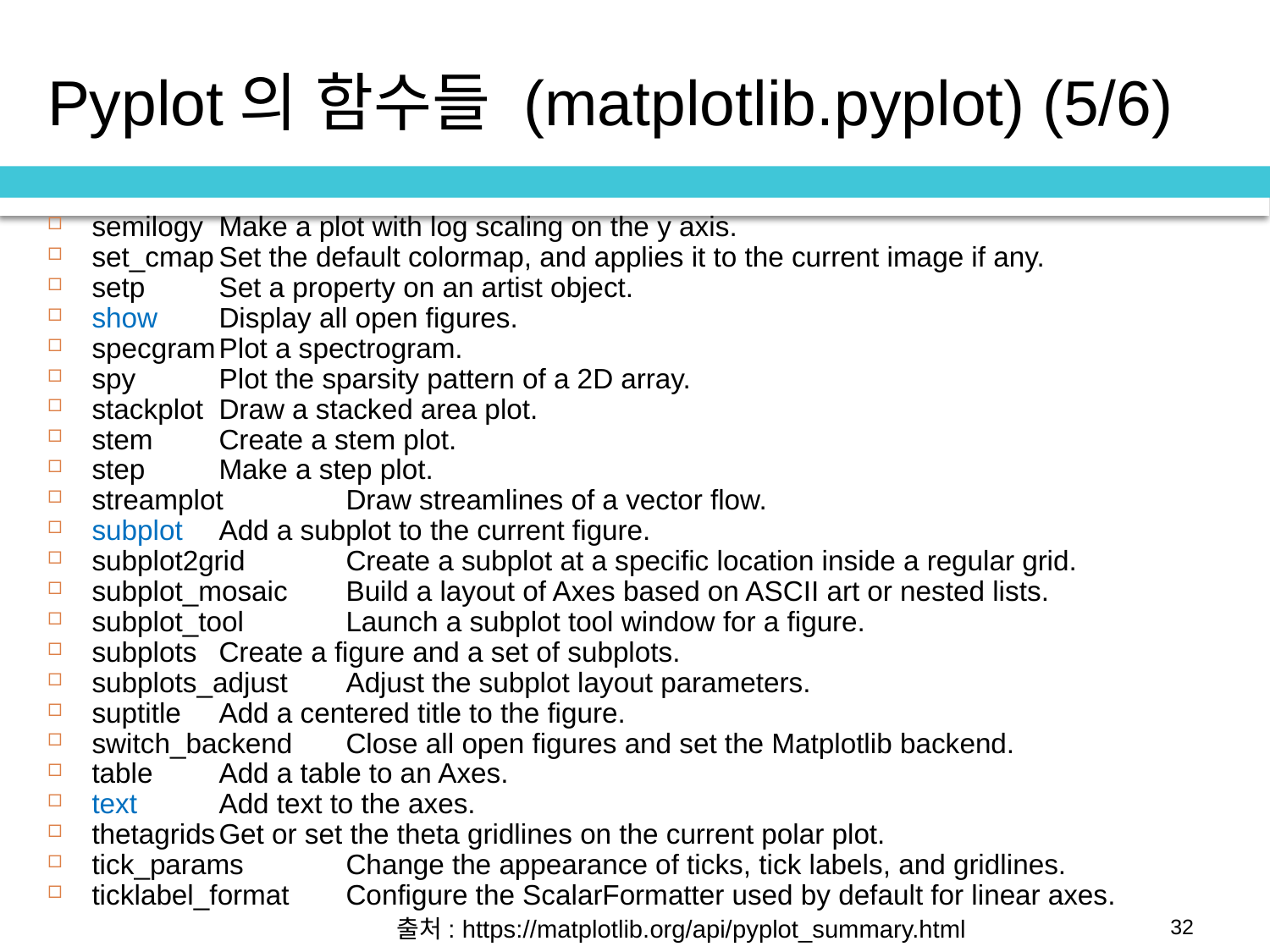

# Pyplot의 함수들 (matplotlib.pyplot) (5/6)
semilogy	Make a plot with log scaling on the y axis.
set_cmap	Set the default colormap, and applies it to the current image if any.
setp	Set a property on an artist object.
show	Display all open figures.
specgram	Plot a spectrogram.
spy	Plot the sparsity pattern of a 2D array.
stackplot	Draw a stacked area plot.
stem	Create a stem plot.
step	Make a step plot.
streamplot	Draw streamlines of a vector flow.
subplot	Add a subplot to the current figure.
subplot2grid	Create a subplot at a specific location inside a regular grid.
subplot_mosaic	Build a layout of Axes based on ASCII art or nested lists.
subplot_tool	Launch a subplot tool window for a figure.
subplots	Create a figure and a set of subplots.
subplots_adjust	Adjust the subplot layout parameters.
suptitle	Add a centered title to the figure.
switch_backend	Close all open figures and set the Matplotlib backend.
table	Add a table to an Axes.
text	Add text to the axes.
thetagrids	Get or set the theta gridlines on the current polar plot.
tick_params	Change the appearance of ticks, tick labels, and gridlines.
ticklabel_format	Configure the ScalarFormatter used by default for linear axes.
출처: https://matplotlib.org/api/pyplot_summary.html
32